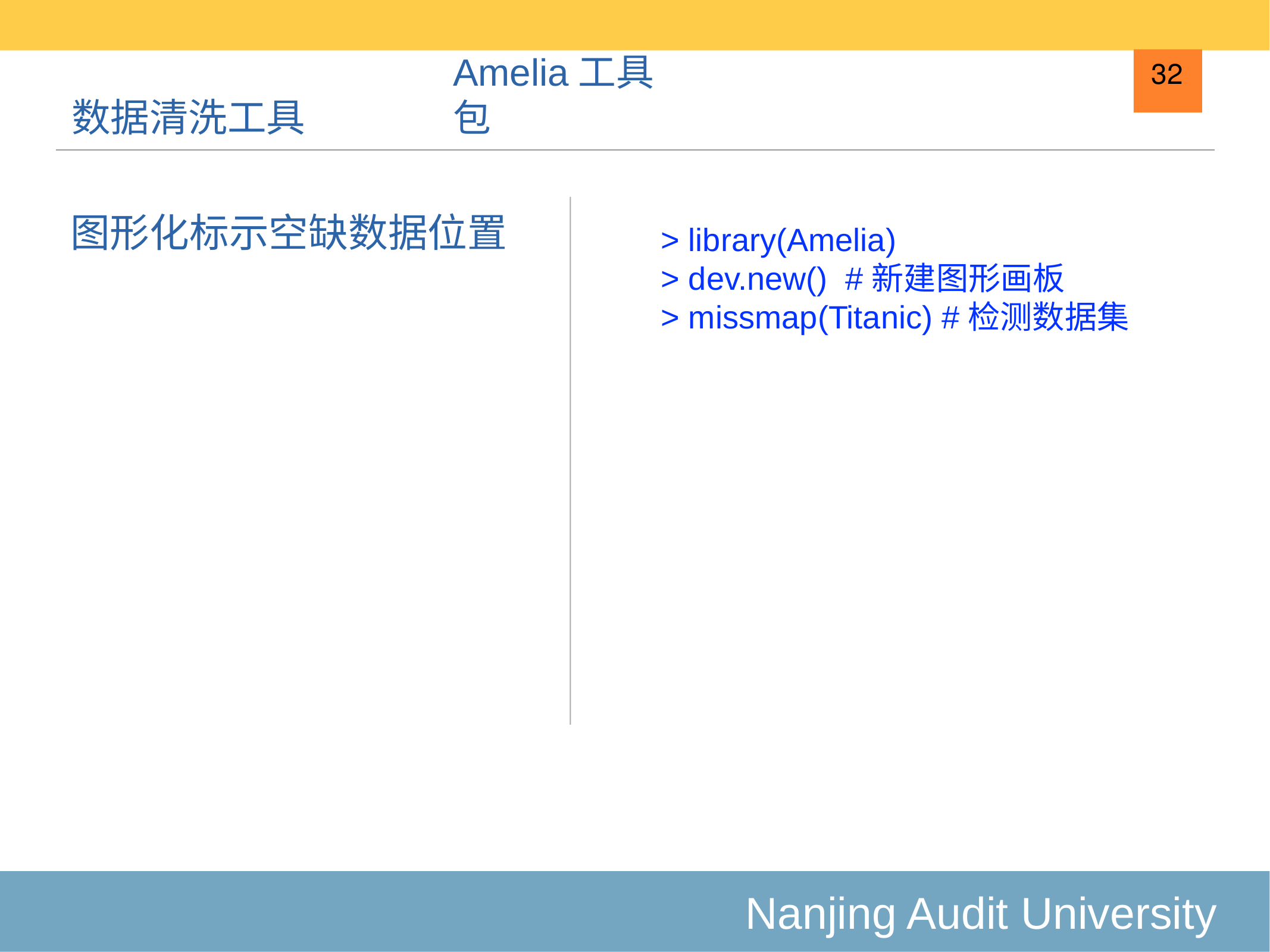

# 数据清洗工具
Amelia工具包
32
图形化标示空缺数据位置
> library(Amelia)
> dev.new()  #新建图形画板
> missmap(Titanic) #检测数据集